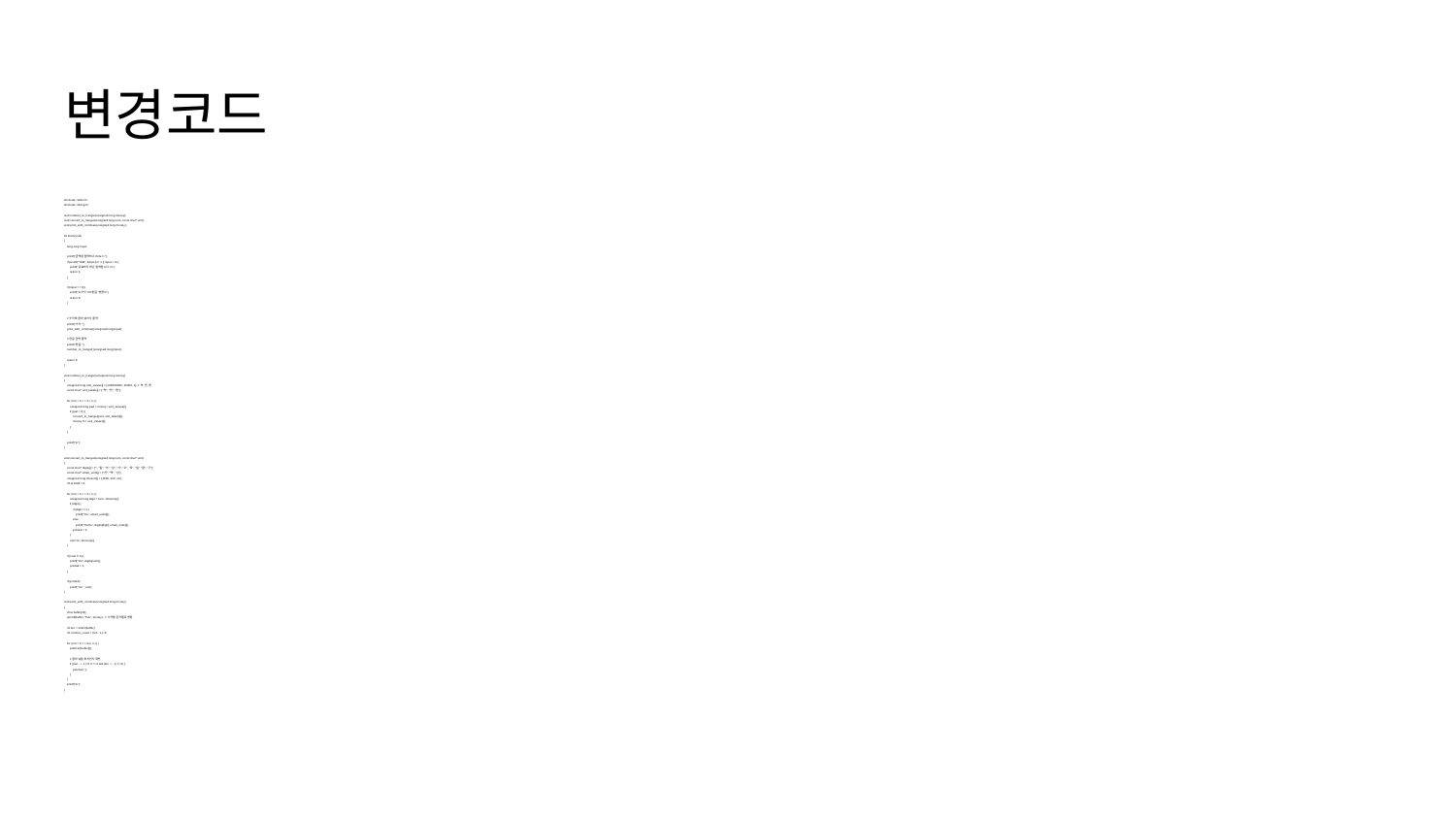

# 변경코드
#include <stdio.h>
#include <string.h>

void number_to_hangul(unsigned long money);
void convert_to_hangul(unsigned long num, const char* unit);
void print_with_commas(unsigned long money);

int main(void)
{
    long long input;

    printf("금액을 입력하고 Enter> ");
    if (scanf("%lld", &input) != 1 || input < 0) {
        printf("유효하지 않은 입력입니다.\n");
        return 1;
    }

    if (input == 0) {
        printf("\n숫자: 0\n한글: 영원\n");
        return 0;
    }

    // 숫자에 콤마 넣어서 출력
    printf("숫자: ");
    print_with_commas((unsigned long)input);

    // 한글 금액 출력
    printf("한글: ");
    number_to_hangul((unsigned long)input);

    return 0;
}

void number_to_hangul(unsigned long money)
{
    unsigned long unit_values[] = {100000000, 10000, 1}; // 억, 만, 원
    const char* unit_labels[] = {"억", "만", "원"};

    for (int i = 0; i < 3; i++) {
        unsigned long part = money / unit_values[i];
        if (part > 0) {
            convert_to_hangul(part, unit_labels[i]);
            money %= unit_values[i];
        }
    }

    printf("\n");
}

void convert_to_hangul(unsigned long num, const char* unit)
{
    const char* digits[] = {"", "일", "이", "삼", "사", "오", "육", "칠", "팔", "구"};
    const char* small_units[] = {"천", "백", "십"};
    unsigned long divisors[] = {1000, 100, 10};
    int printed = 0;

    for (int i = 0; i < 3; i++) {
        unsigned long digit = num / divisors[i];
        if (digit) {
            if (digit == 1)
                printf("%s", small_units[i]);
            else
                printf("%s%s", digits[digit], small_units[i]);
            printed = 1;
        }
        num %= divisors[i];
    }

    if (num != 0) {
        printf("%s", digits[num]);
        printed = 1;
    }

    if (printed)
        printf("%s ", unit);
}

void print_with_commas(unsigned long money)
{
    char buffer[30];
    sprintf(buffer, "%lu", money);  // 숫자를 문자열로 변환

    int len = strlen(buffer);
    int comma_count = (len - 1) / 3;

    for (int i = 0; i < len; i++) {
        putchar(buffer[i]);

        // 콤마 넣을 위치인지 확인
        if ((len - i - 1) % 3 == 0 && (len - i - 1) != 0) {
            putchar(',');
        }
    }
    printf("\n");
}